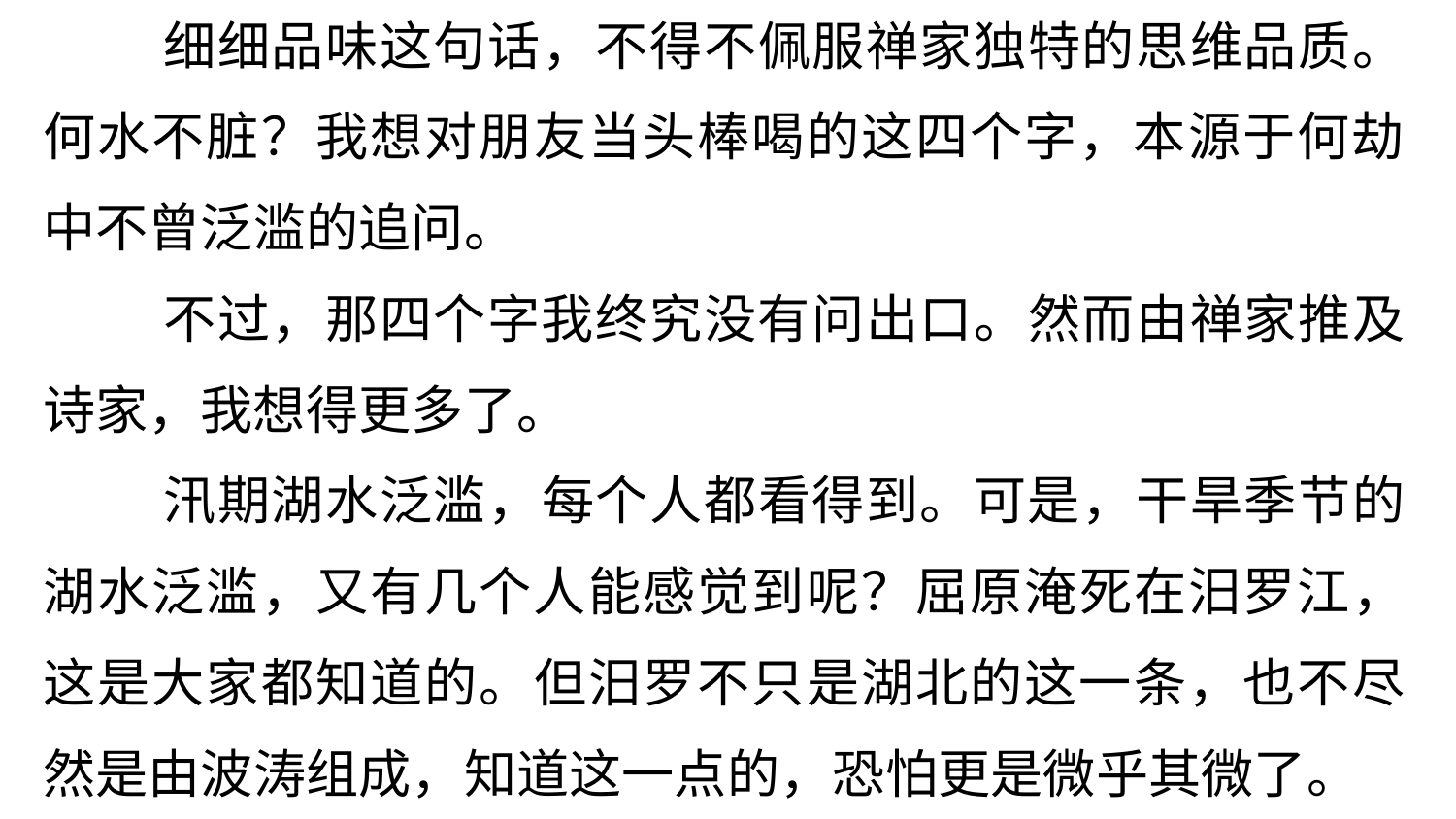

细细品味这句话，不得不佩服禅家独特的思维品质。何水不脏？我想对朋友当头棒喝的这四个字，本源于何劫中不曾泛滥的追问。
        不过，那四个字我终究没有问出口。然而由禅家推及诗家，我想得更多了。
        汛期湖水泛滥，每个人都看得到。可是，干旱季节的湖水泛滥，又有几个人能感觉到呢？屈原淹死在汨罗江，这是大家都知道的。但汨罗不只是湖北的这一条，也不尽然是由波涛组成，知道这一点的，恐怕更是微乎其微了。